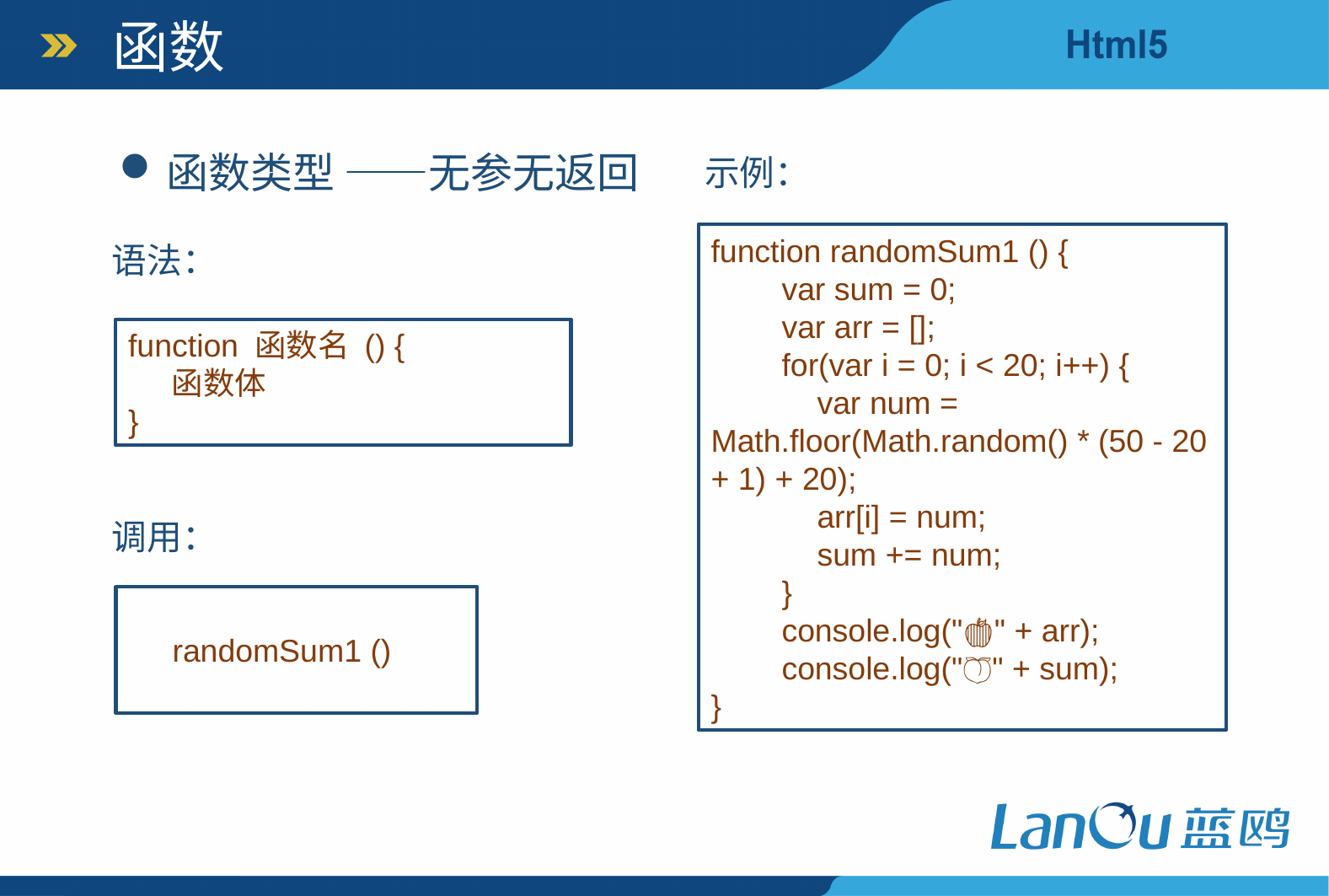

函数

示例：

函数类型 ——无参无返回

语法：

function randomSum1 () {
        var sum = 0;
        var arr = [];
        for(var i = 0; i < 20; i++) {
            var num = Math.floor(Math.random() * (50 - 20 + 1) + 20);
            arr[i] = num;
            sum += num;
        }
        console.log("🍎" + arr);
        console.log("🍑" + sum);
}
function 函数名 () {
     函数体
}
调用：

     randomSum1 ()